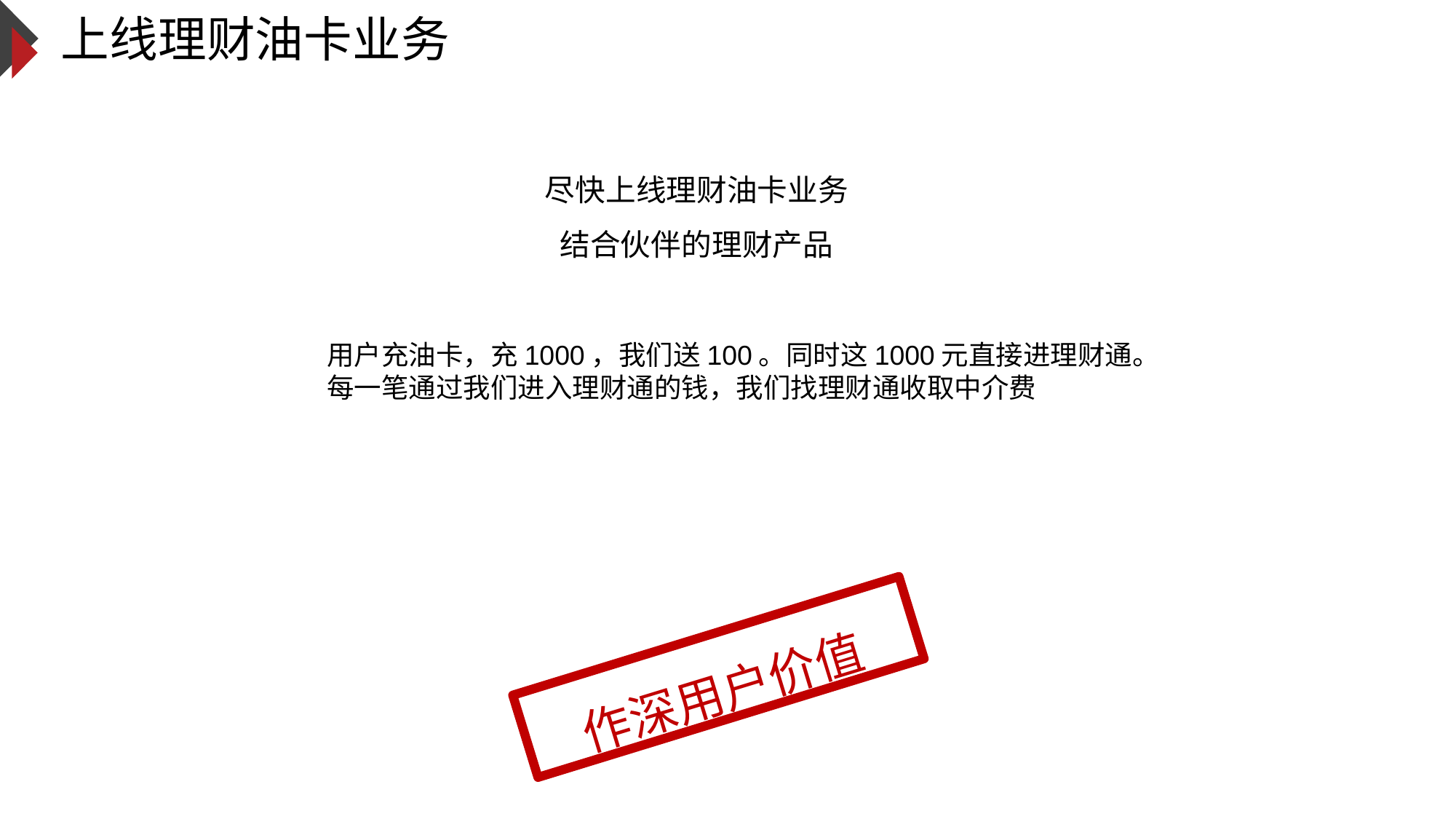

# 上线理财油卡业务
尽快上线理财油卡业务
结合伙伴的理财产品
用户充油卡，充1000，我们送100。同时这1000元直接进理财通。
每一笔通过我们进入理财通的钱，我们找理财通收取中介费
作深用户价值